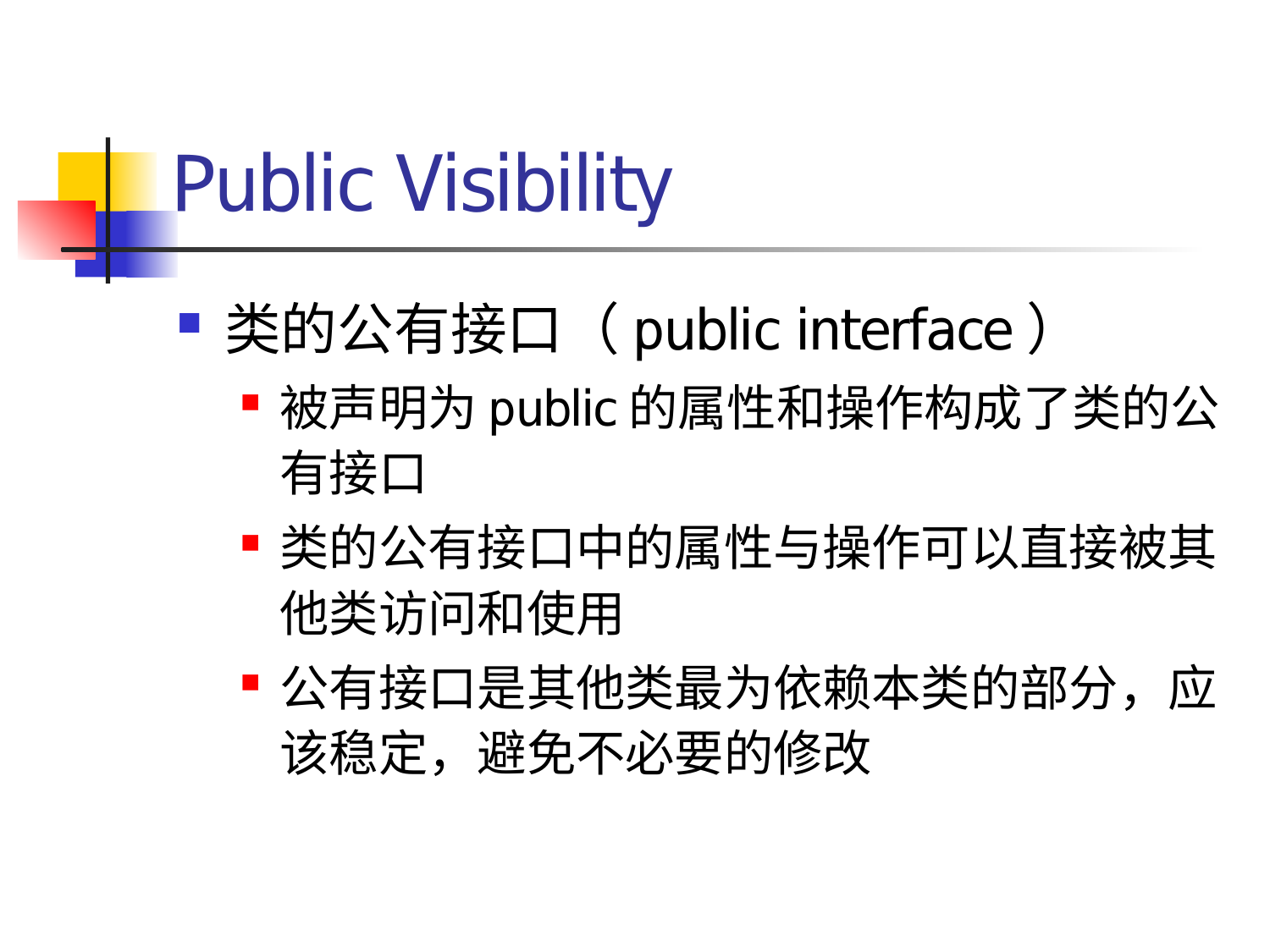

# Public Visibility
类的公有接口（public interface）
被声明为public的属性和操作构成了类的公有接口
类的公有接口中的属性与操作可以直接被其他类访问和使用
公有接口是其他类最为依赖本类的部分，应该稳定，避免不必要的修改